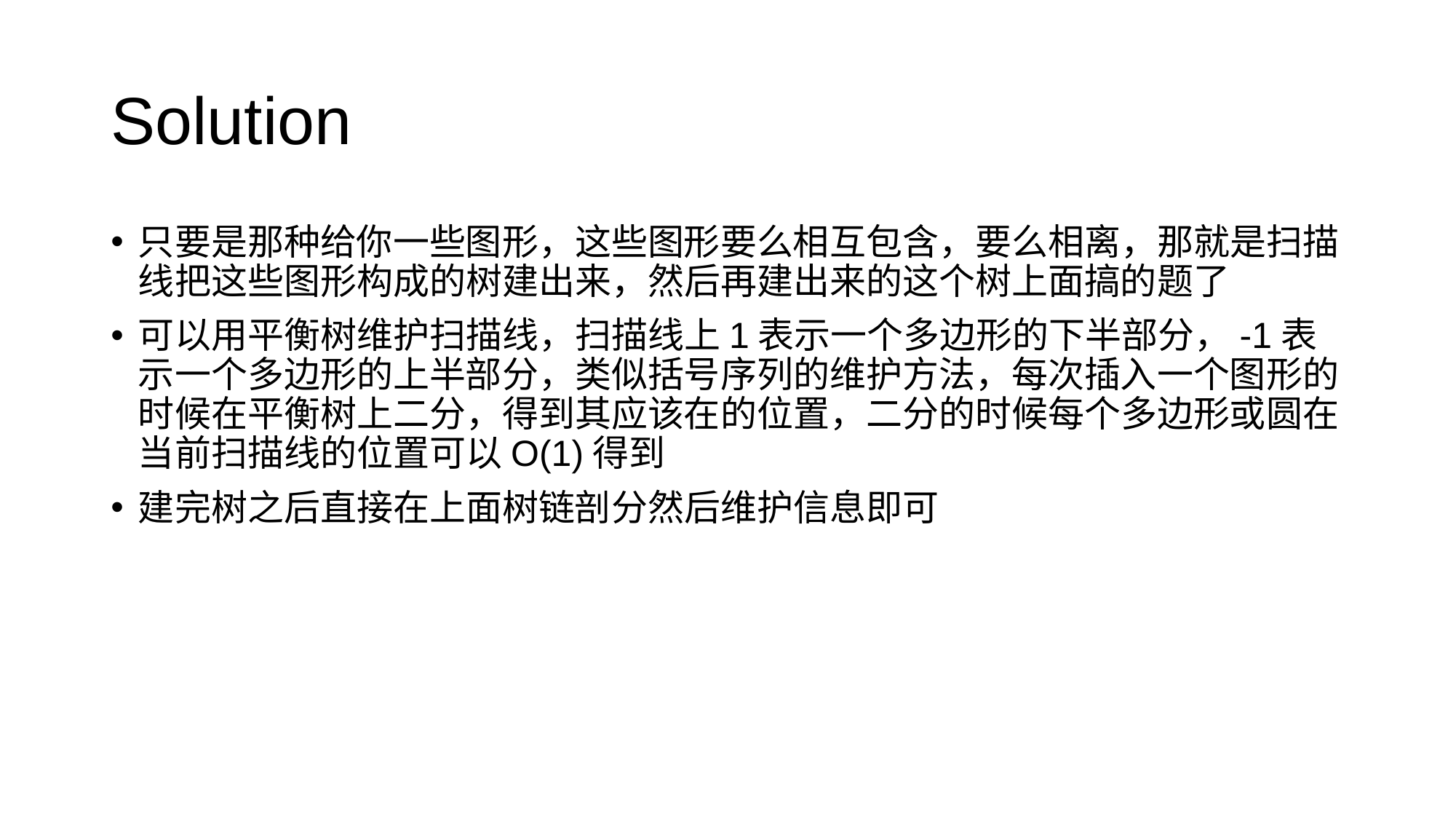

# Solution
只要是那种给你一些图形，这些图形要么相互包含，要么相离，那就是扫描线把这些图形构成的树建出来，然后再建出来的这个树上面搞的题了
可以用平衡树维护扫描线，扫描线上1表示一个多边形的下半部分，-1表示一个多边形的上半部分，类似括号序列的维护方法，每次插入一个图形的时候在平衡树上二分，得到其应该在的位置，二分的时候每个多边形或圆在当前扫描线的位置可以O(1)得到
建完树之后直接在上面树链剖分然后维护信息即可